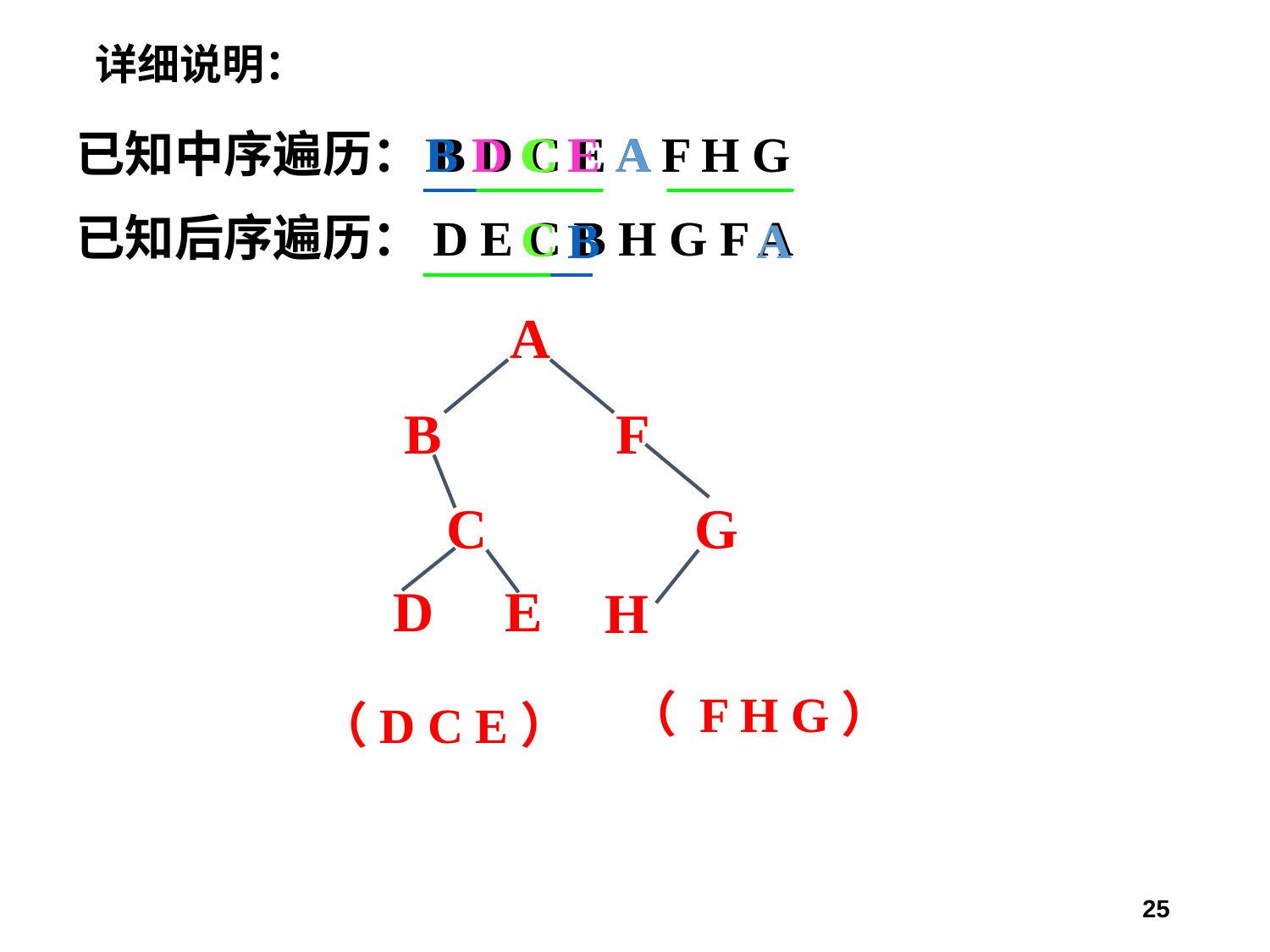

详细说明：
已知中序遍历：B D C E A F H G
已知后序遍历：D E C B H G F A
B
D C E
C
A

C
B
A

A

B

F

G

H

C

D     E
（B D C E）
（ F H G）
 （D C E）
25